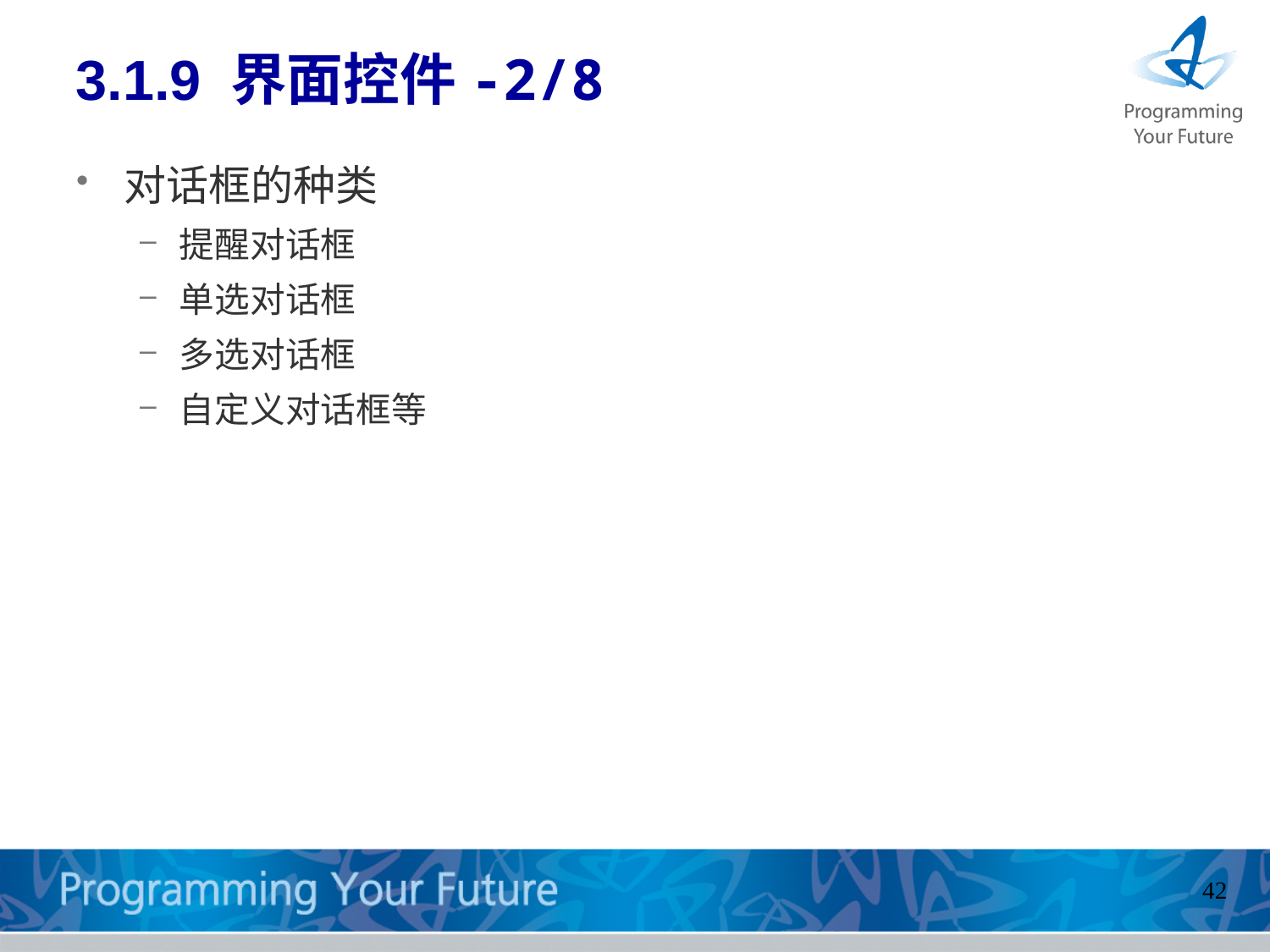

3.1.9 界面控件-2/8
对话框的种类
提醒对话框
单选对话框
多选对话框
自定义对话框等